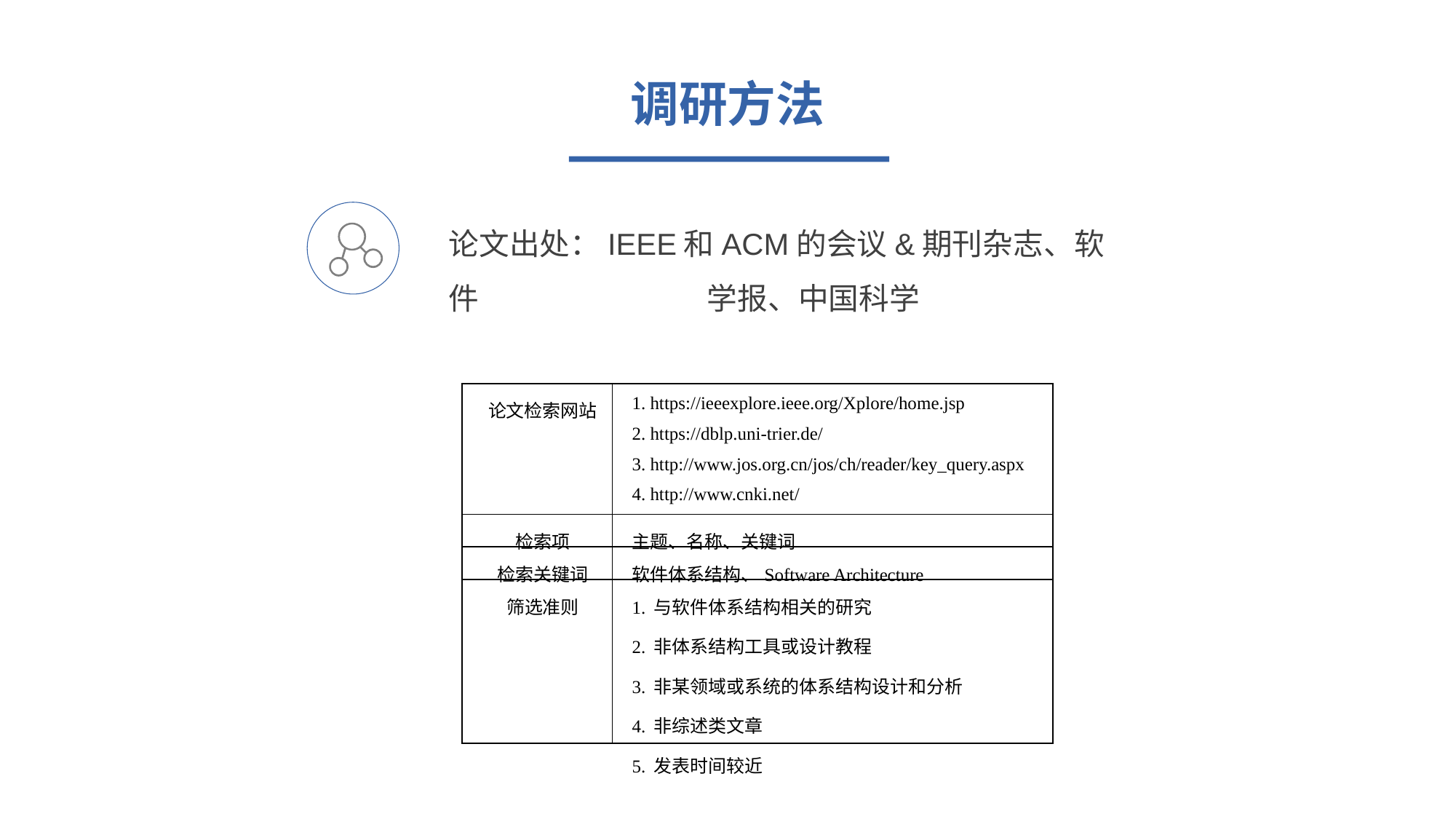

调研方法

论文出处：IEEE和ACM的会议&期刊杂志、软件		      学报、中国科学
| 论文检索网站 | 1. https://ieeexplore.ieee.org/Xplore/home.jsp 2. https://dblp.uni-trier.de/ 3. http://www.jos.org.cn/jos/ch/reader/key\_query.aspx 4. http://www.cnki.net/ |
| --- | --- |
| 检索项 | 主题、名称、关键词 |
| 检索关键词 | 软件体系结构、Software Architecture |
| 筛选准则 | 1. 与软件体系结构相关的研究 2. 非体系结构工具或设计教程 3. 非某领域或系统的体系结构设计和分析 4. 非综述类文章 5. 发表时间较近 |